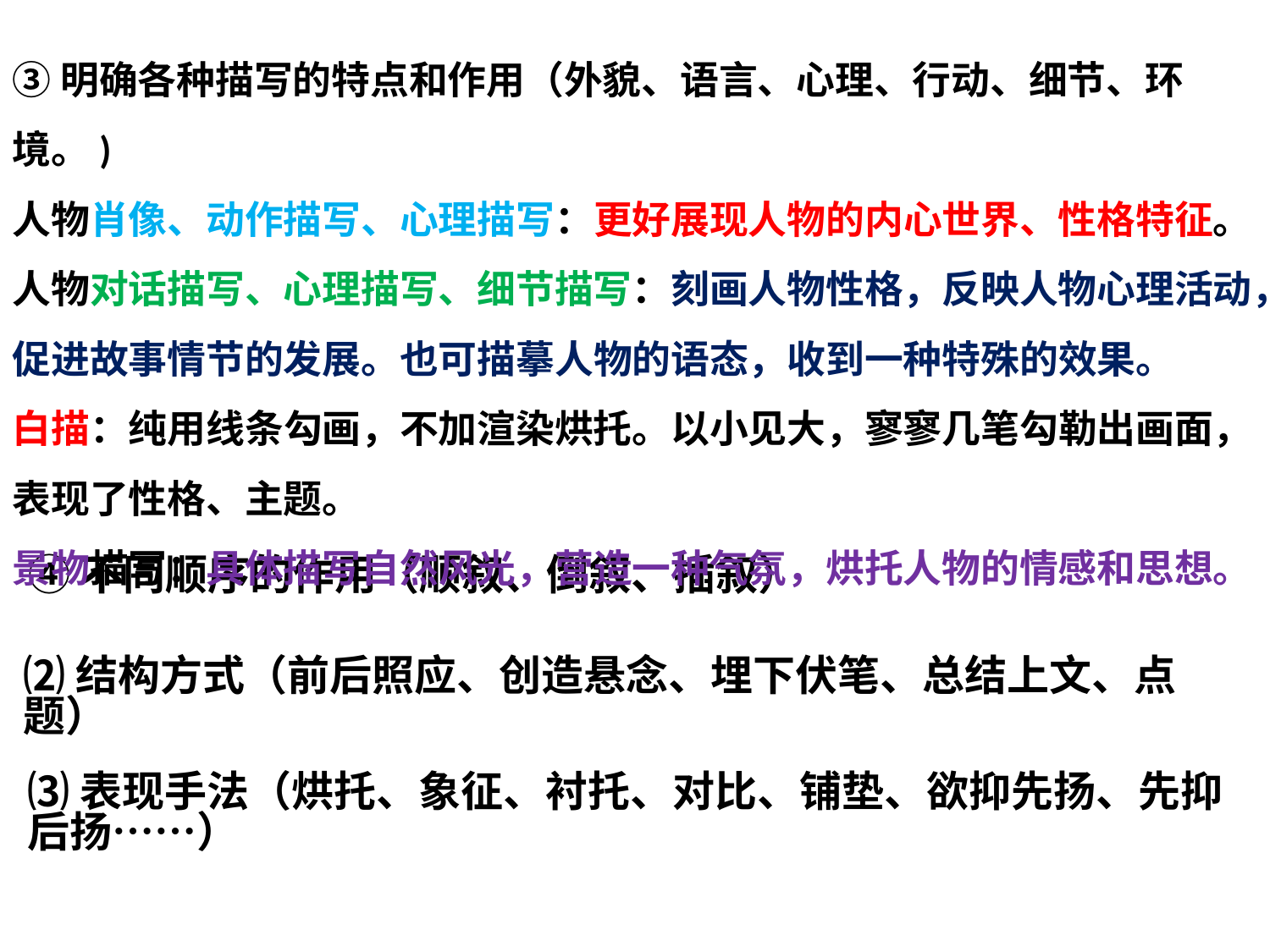

③明确各种描写的特点和作用（外貌、语言、心理、行动、细节、环境。)
人物肖像、动作描写、心理描写：更好展现人物的内心世界、性格特征。
人物对话描写、心理描写、细节描写：刻画人物性格，反映人物心理活动，促进故事情节的发展。也可描摹人物的语态，收到一种特殊的效果。
白描：纯用线条勾画，不加渲染烘托。以小见大，寥寥几笔勾勒出画面，表现了性格、主题。
景物描写：具体描写自然风光，营造一种气氛，烘托人物的情感和思想。
④不同顺序的作用（顺叙、倒叙、插叙）
⑵结构方式（前后照应、创造悬念、埋下伏笔、总结上文、点题）
⑶表现手法（烘托、象征、衬托、对比、铺垫、欲抑先扬、先抑后扬……）